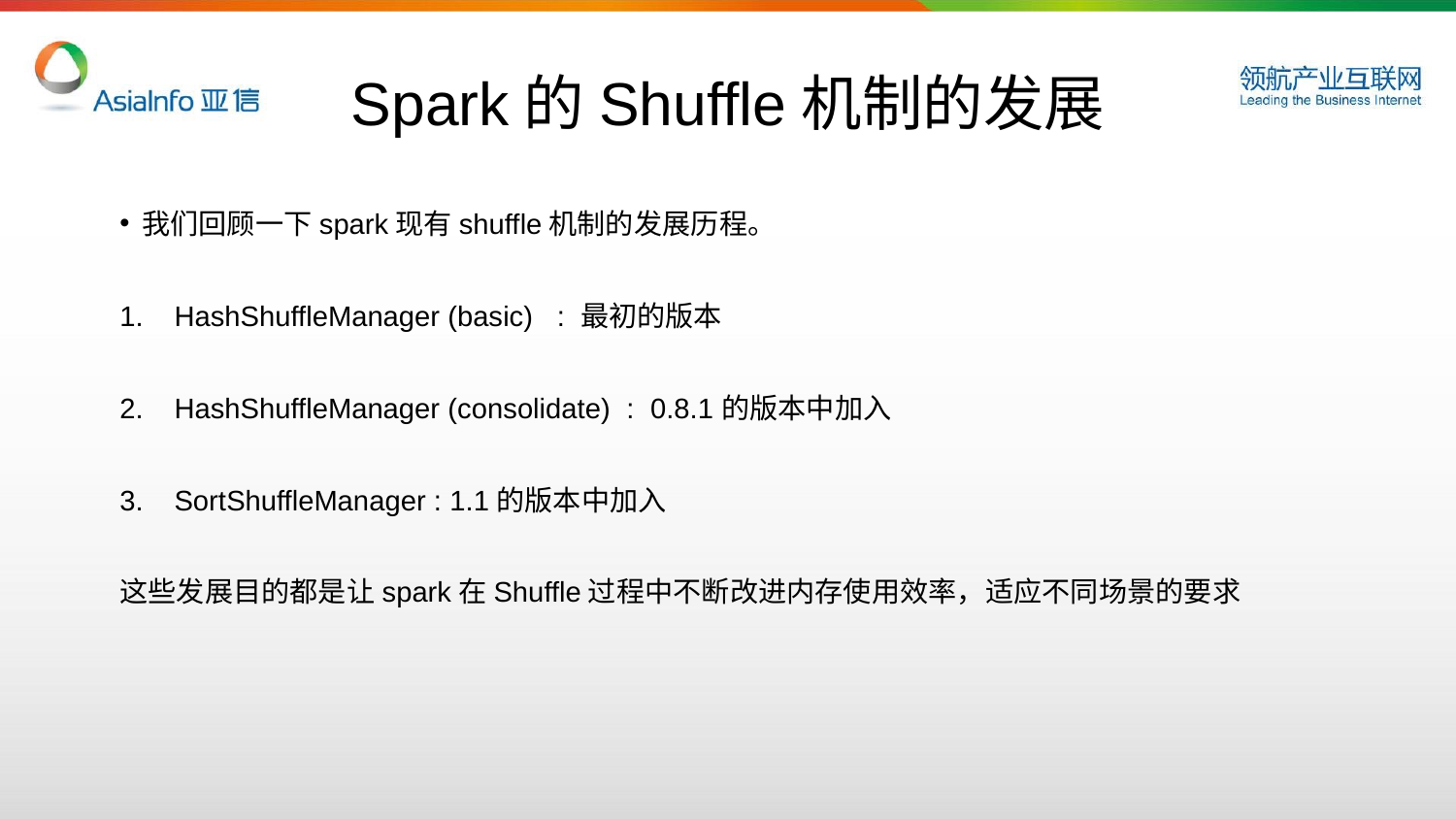

# Spark的Shuffle机制的发展
我们回顾一下spark现有shuffle机制的发展历程。

HashShuffleManager (basic)   : 最初的版本

HashShuffleManager (consolidate)  :  0.8.1的版本中加入

SortShuffleManager : 1.1的版本中加入

这些发展目的都是让spark在Shuffle过程中不断改进内存使用效率，适应不同场景的要求